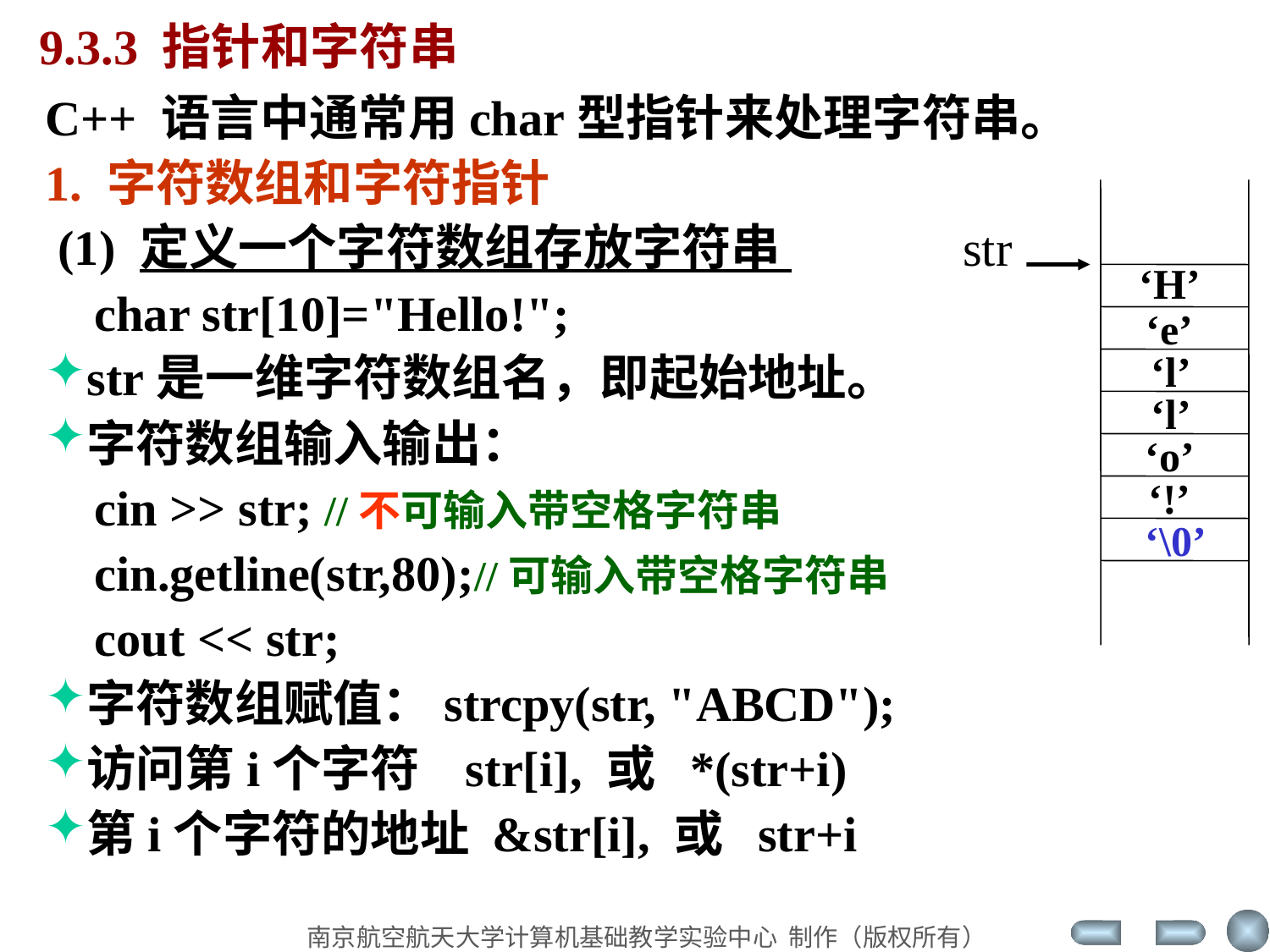

9.3.3 指针和字符串
C++ 语言中通常用char型指针来处理字符串。
1. 字符数组和字符指针
 (1) 定义一个字符数组存放字符串
    char str[10]="Hello!";
str是一维字符数组名，即起始地址。
字符数组输入输出：
    cin >> str; //不可输入带空格字符串
    cin.getline(str,80);//可输入带空格字符串
    cout << str;
字符数组赋值：strcpy(str, "ABCD");
访问第i个字符   str[i], 或  *(str+i)
第i个字符的地址 &str[i], 或  str+i

‘H’

‘e’

‘l’

‘l’

‘o’

‘!’

‘\0’

str